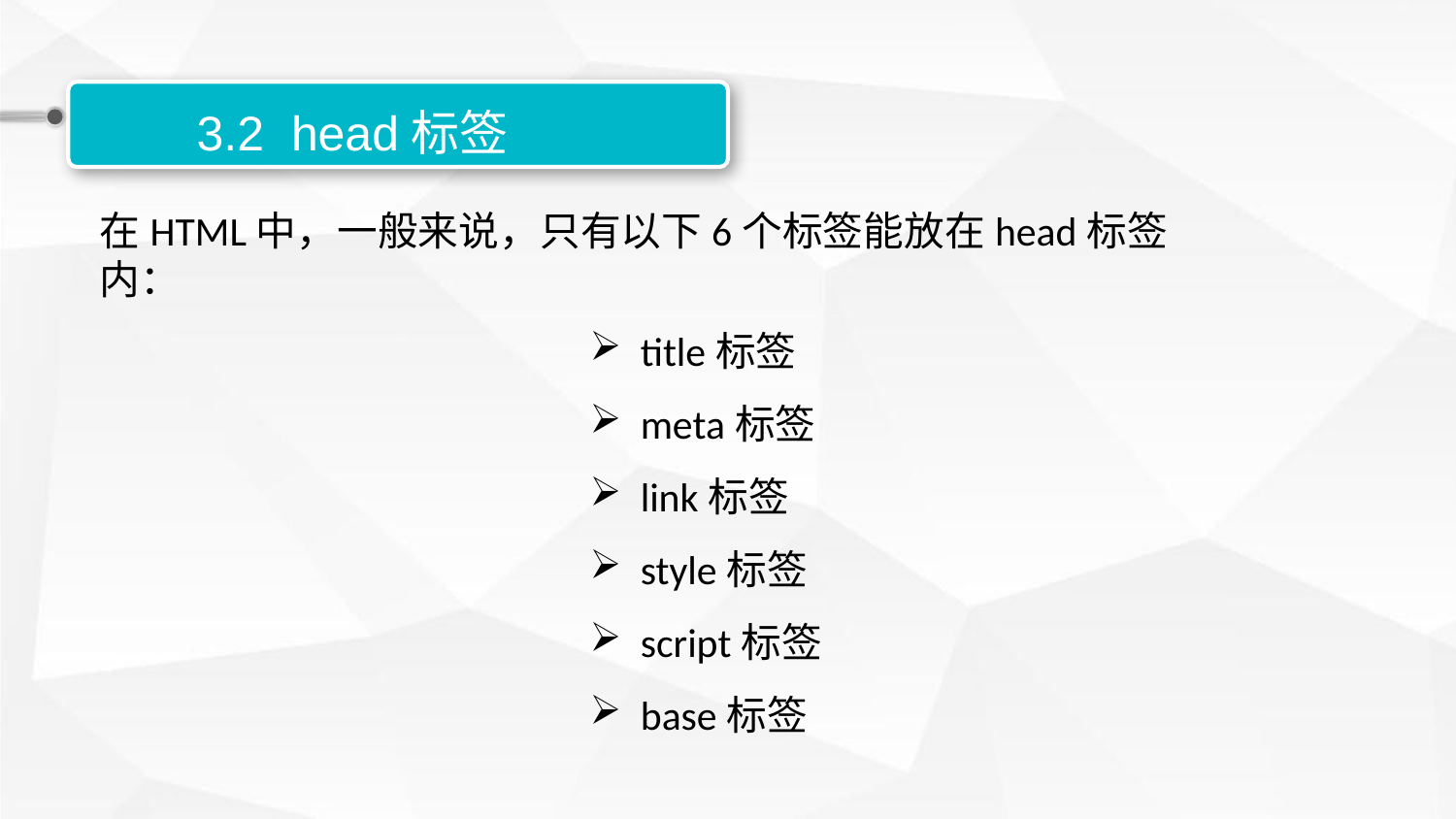

3.2  head标签

在HTML中，一般来说，只有以下6个标签能放在head标签内：
  title标签
  meta标签
  link标签
  style标签
  script标签
  base标签